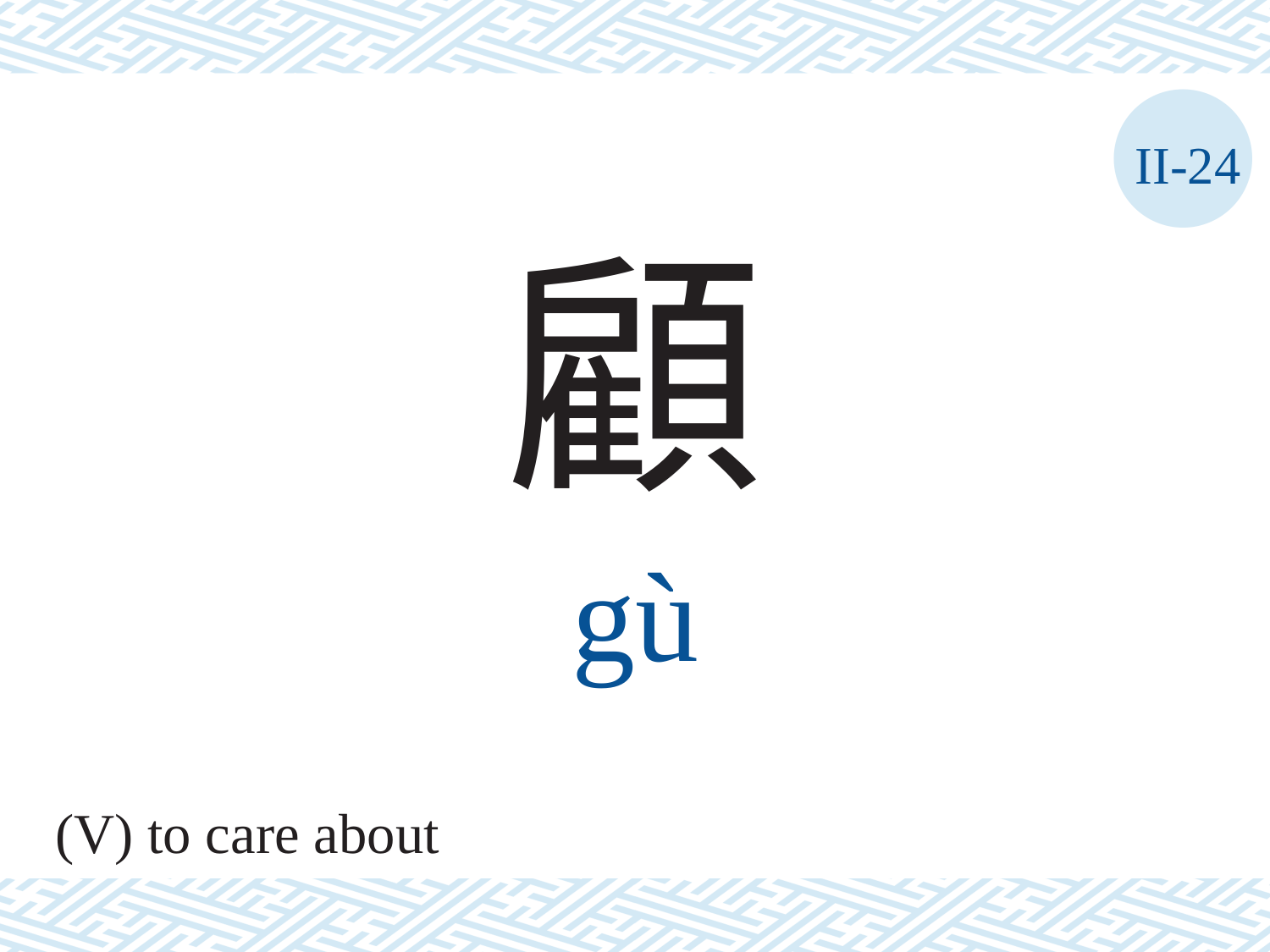

II-24
顧
gù
(V) to care about